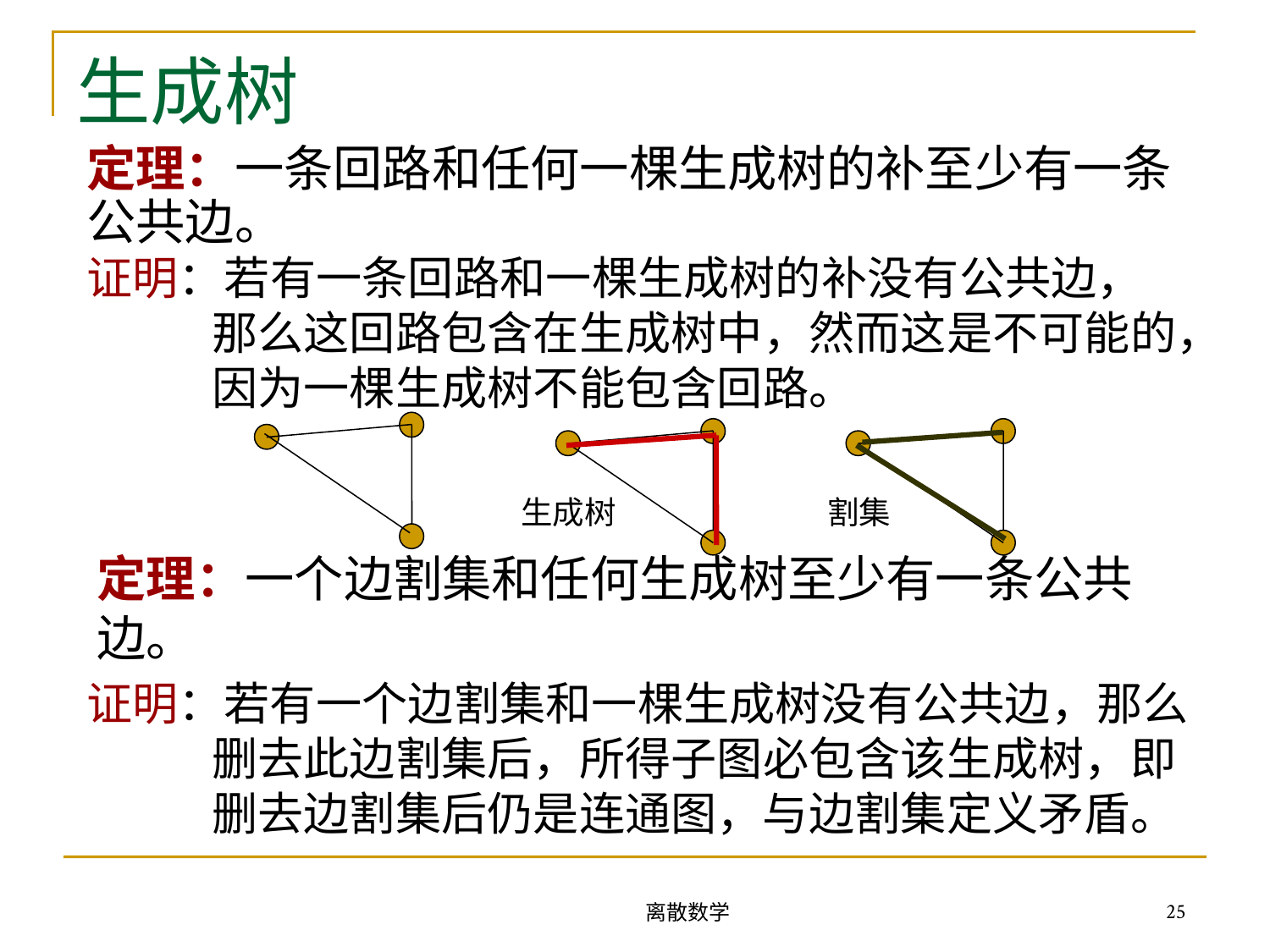

# 生成树
定理：一条回路和任何一棵生成树的补至少有一条公共边。
证明：若有一条回路和一棵生成树的补没有公共边，那么这回路包含在生成树中，然而这是不可能的，因为一棵生成树不能包含回路。

生成树
割集

定理：一个边割集和任何生成树至少有一条公共边。
证明：若有一个边割集和一棵生成树没有公共边，那么删去此边割集后，所得子图必包含该生成树，即删去边割集后仍是连通图，与边割集定义矛盾。

离散数学
25